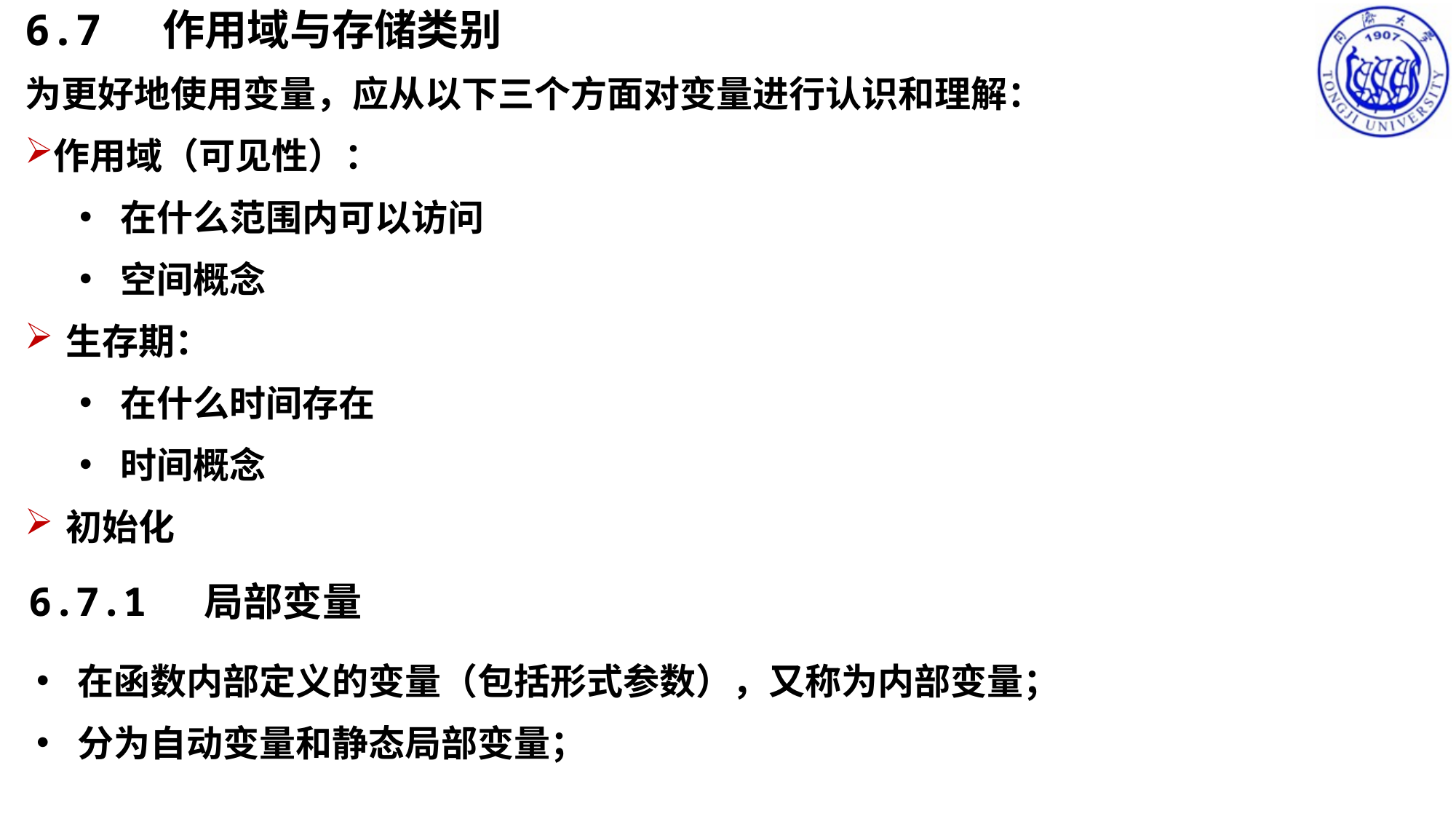

# 6.7  作用域与存储类别
为更好地使用变量，应从以下三个方面对变量进行认识和理解：
作用域（可见性）：
在什么范围内可以访问
空间概念
生存期：
在什么时间存在
时间概念
初始化
6.7.1  局部变量
在函数内部定义的变量（包括形式参数），又称为内部变量；
分为自动变量和静态局部变量；